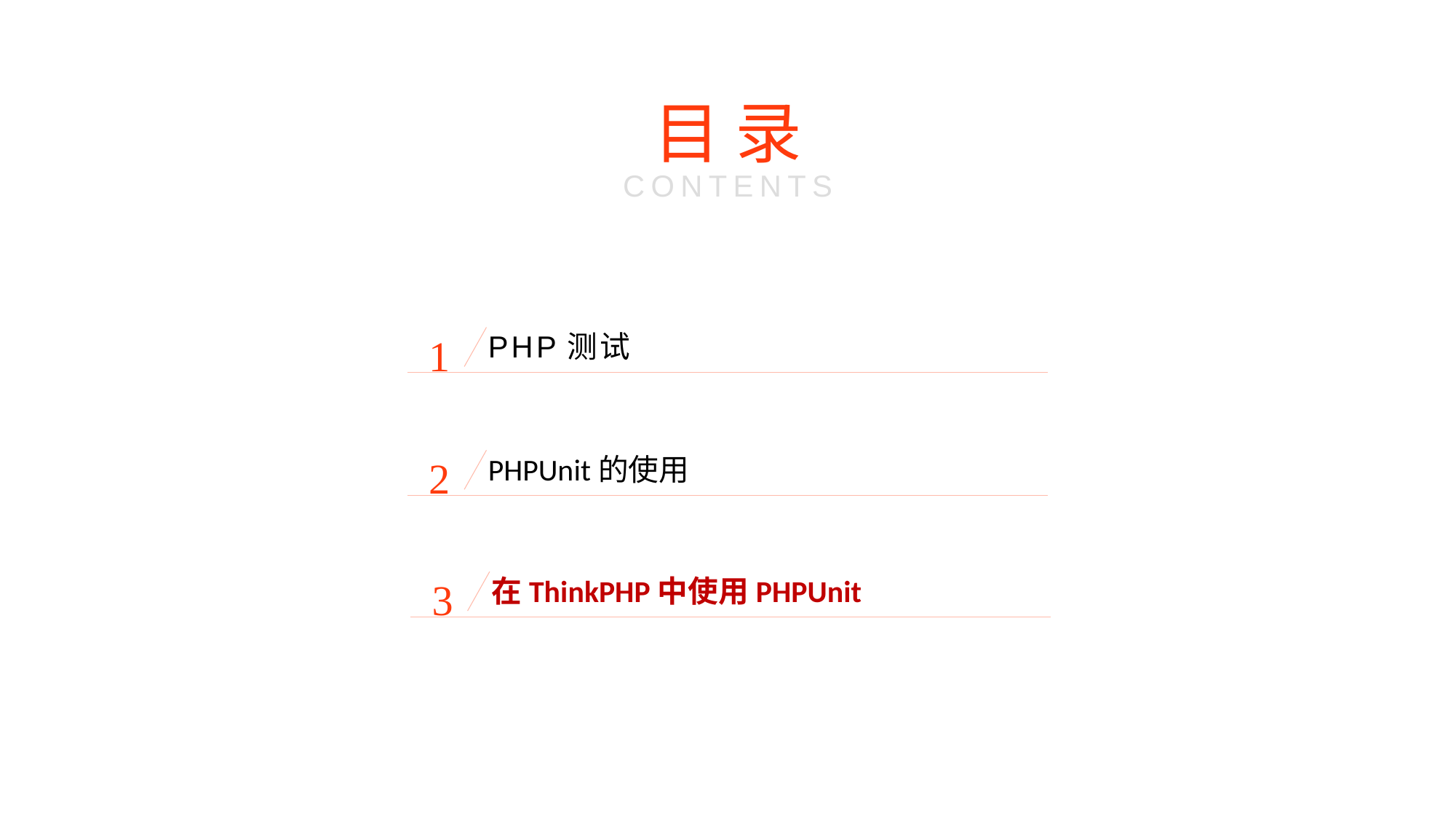

目 录
CONTENTS
PHP测试

1

PHPUnit的使用

2

在ThinkPHP中使用PHPUnit

3